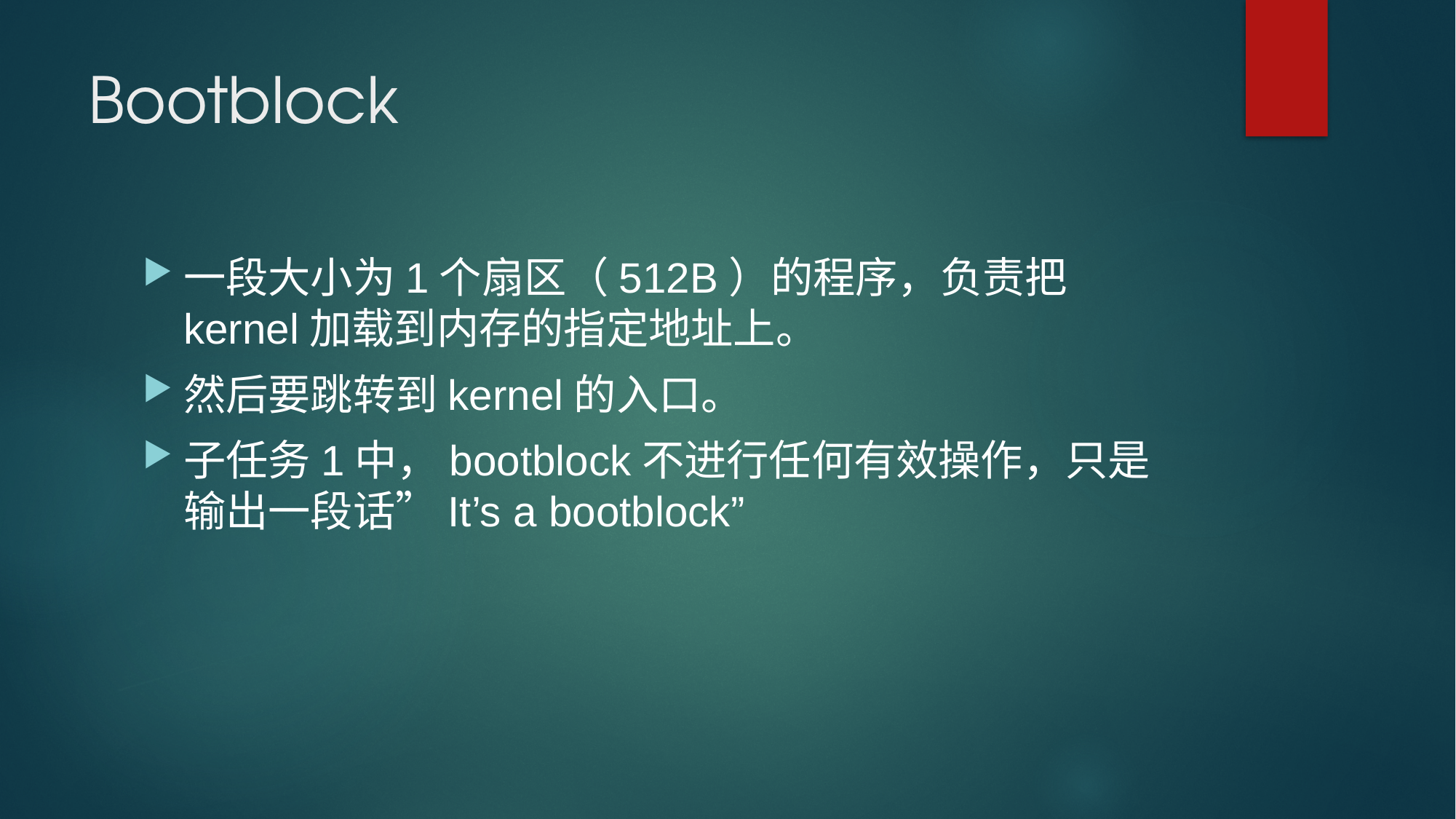

# Bootblock
一段大小为1个扇区（512B）的程序，负责把kernel加载到内存的指定地址上。
然后要跳转到kernel的入口。
子任务1中，bootblock不进行任何有效操作，只是输出一段话”It’s a bootblock”